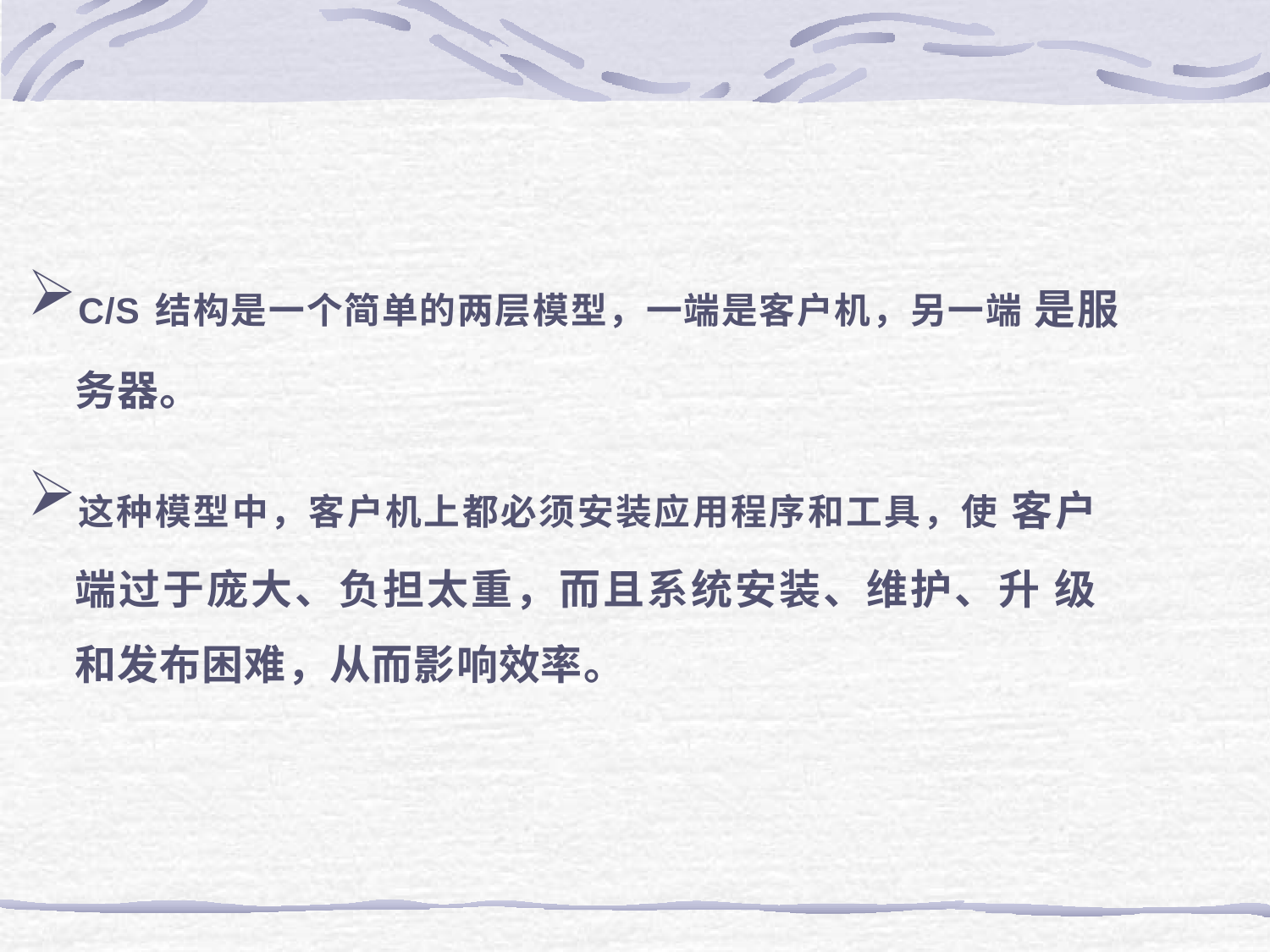

C/S结构是一个简单的两层模型，一端是客户机，另一端 是服务器。
这种模型中，客户机上都必须安装应用程序和工具，使 客户端过于庞大、负担太重，而且系统安装、维护、升 级和发布困难，从而影响效率。